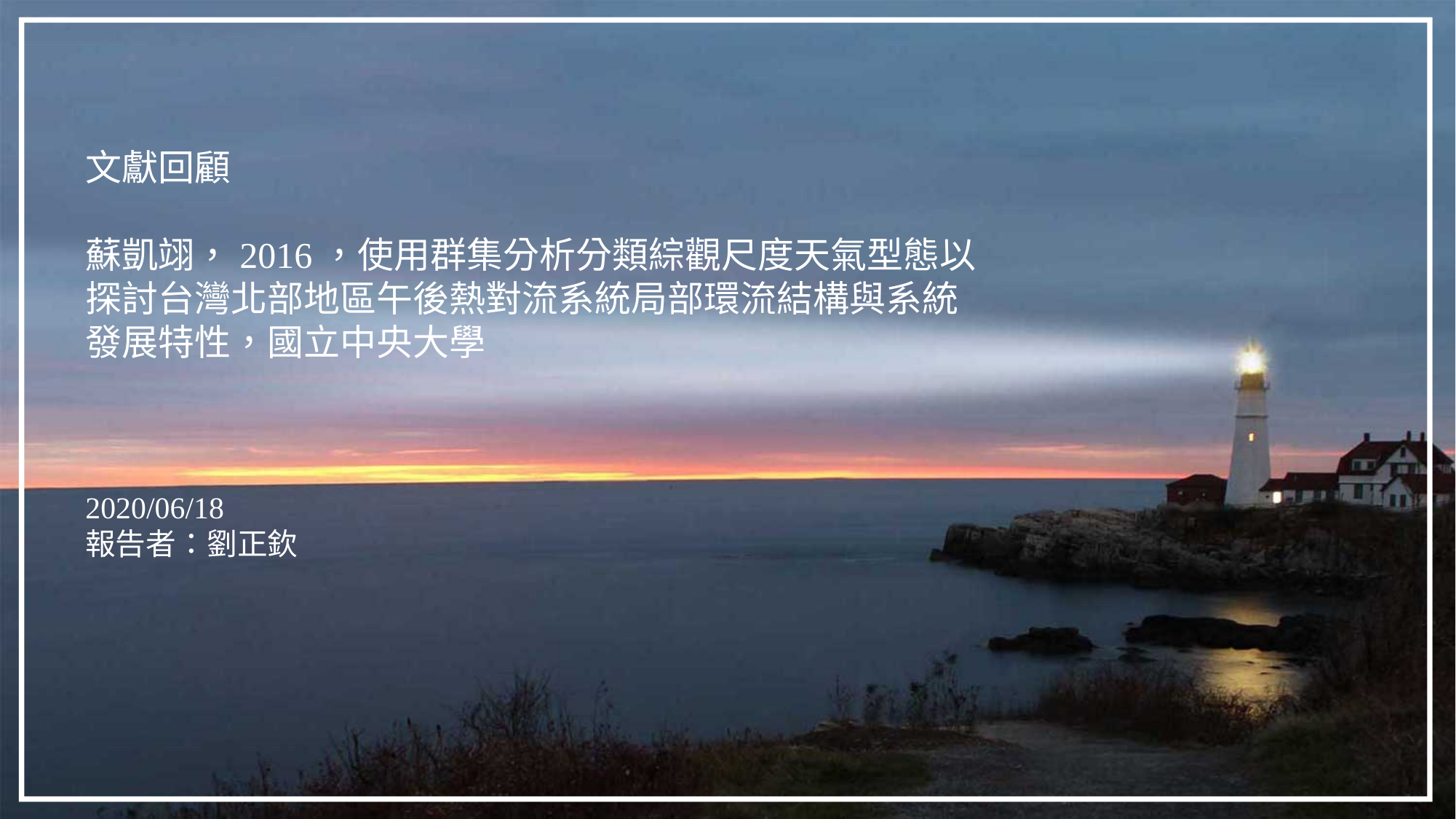

文獻回顧

蘇凱翊，2016，使用群集分析分類綜觀尺度天氣型態以探討台灣北部地區午後熱對流系統局部環流結構與系統發展特性，國立中央大學
2020/06/18
報告者：劉正欽